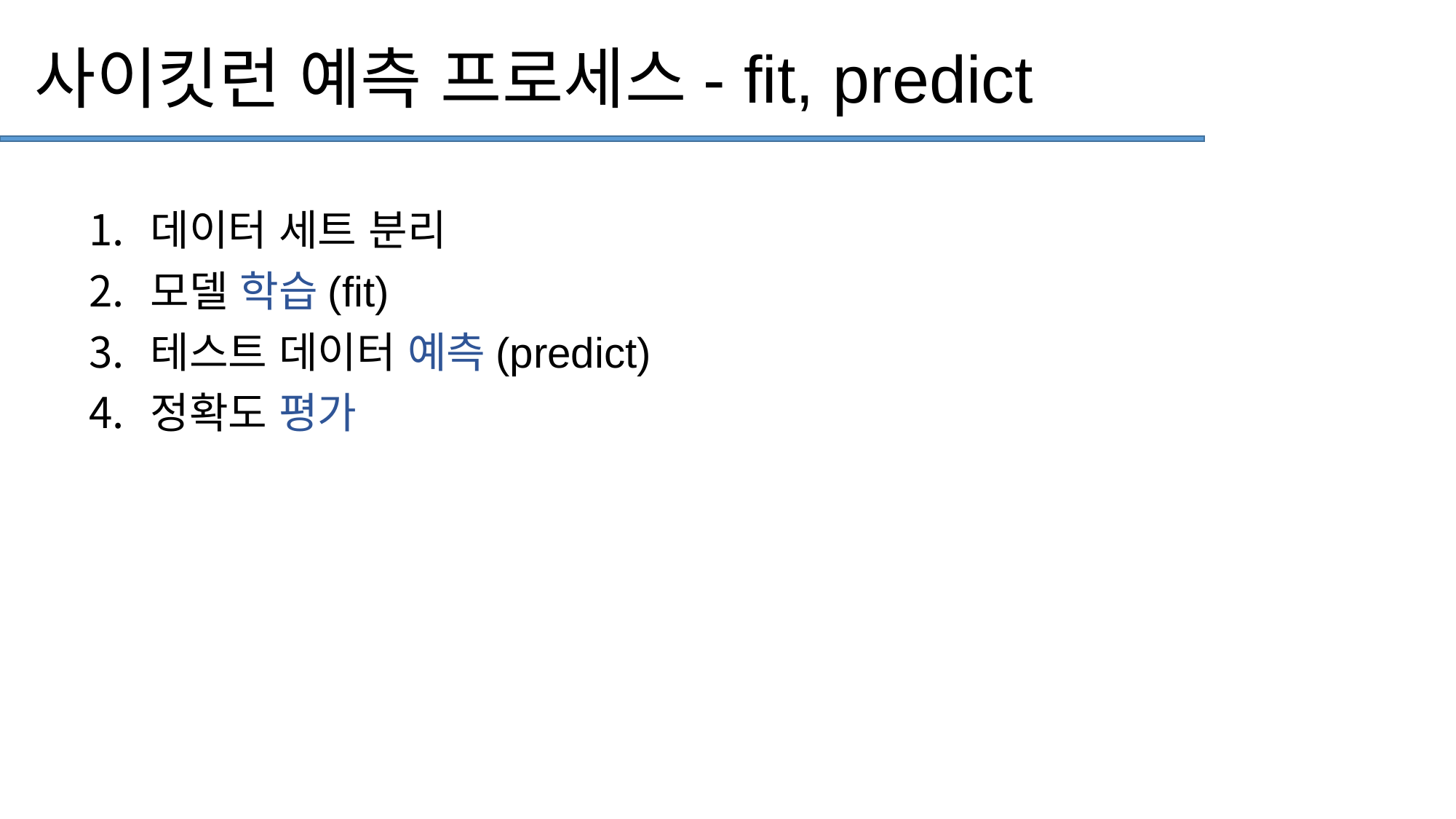

# 사이킷런 예측 프로세스- fit, predict

데이터 세트 분리
모델 학습(fit)
테스트 데이터 예측(predict)
정확도 평가